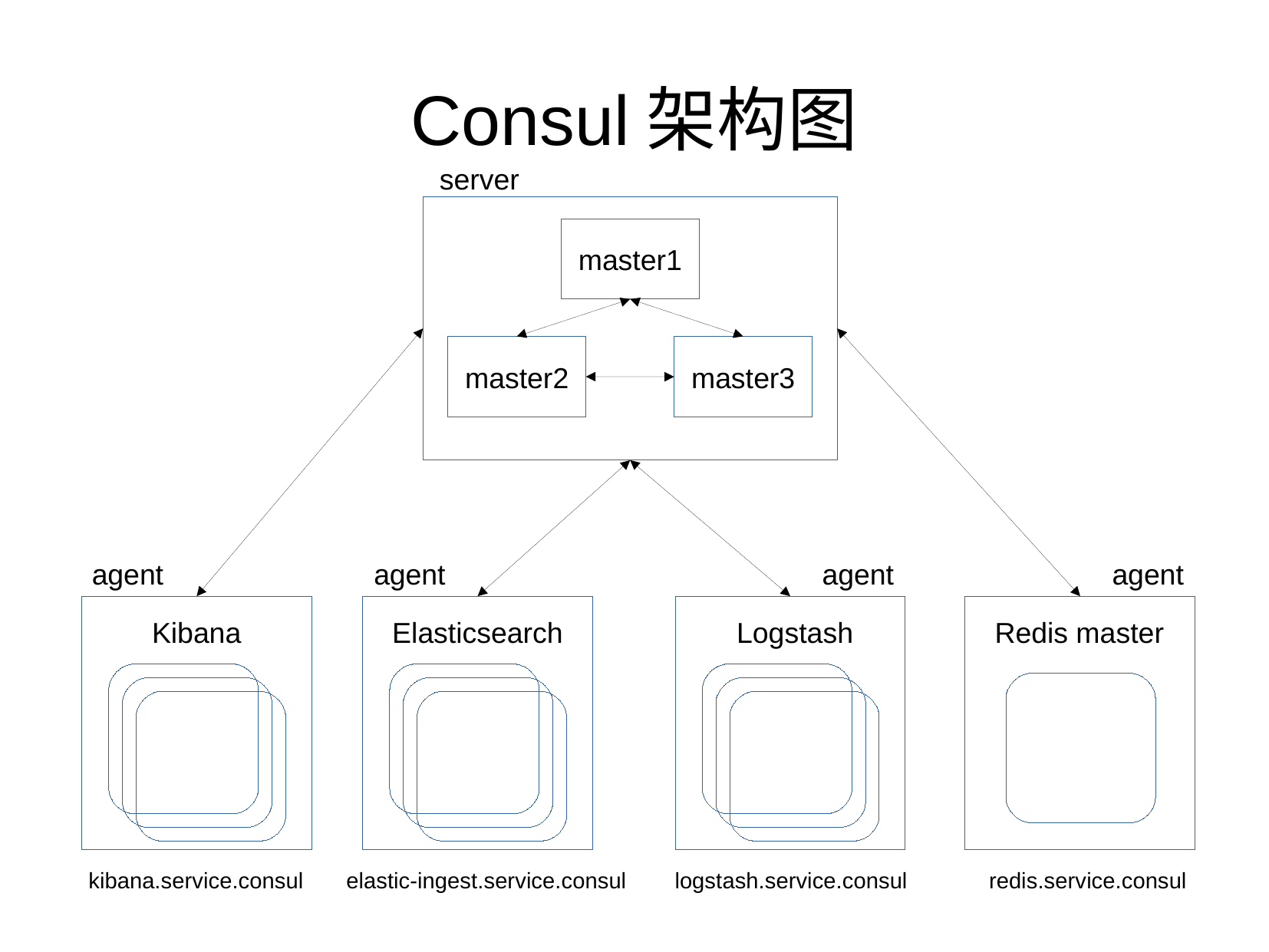

Consul架构图
server

master1

master2
master3

agent
agent
agent
agent

Kibana
Elasticsearch
Logstash
Redis master

kibana.service.consul
elastic-ingest.service.consul
logstash.service.consul
redis.service.consul